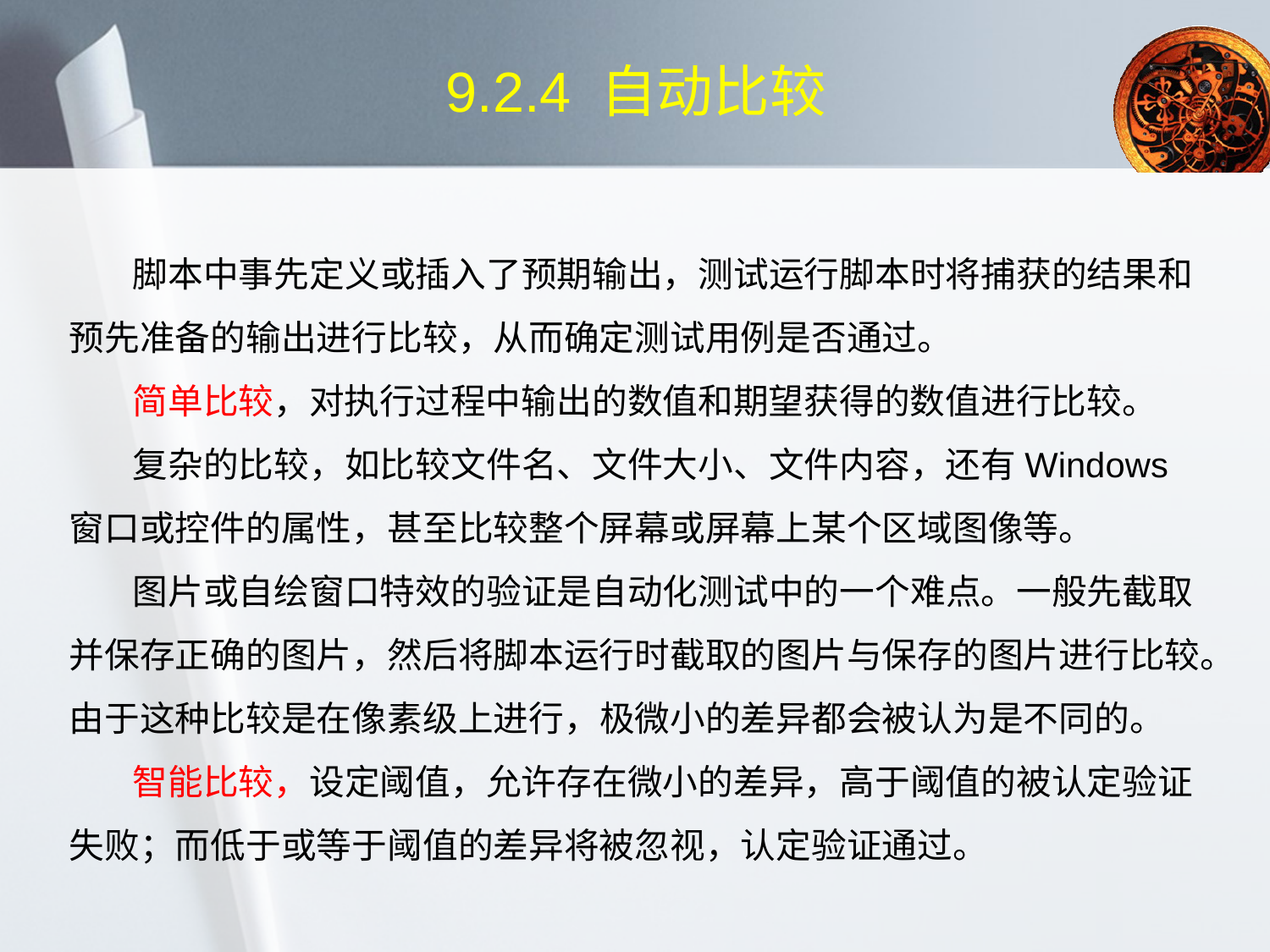

# 9.2.4 自动比较
脚本中事先定义或插入了预期输出，测试运行脚本时将捕获的结果和预先准备的输出进行比较，从而确定测试用例是否通过。
简单比较，对执行过程中输出的数值和期望获得的数值进行比较。
复杂的比较，如比较文件名、文件大小、文件内容，还有Windows 窗口或控件的属性，甚至比较整个屏幕或屏幕上某个区域图像等。
图片或自绘窗口特效的验证是自动化测试中的一个难点。一般先截取并保存正确的图片，然后将脚本运行时截取的图片与保存的图片进行比较。由于这种比较是在像素级上进行，极微小的差异都会被认为是不同的。
智能比较，设定阈值，允许存在微小的差异，高于阈值的被认定验证失败；而低于或等于阈值的差异将被忽视，认定验证通过。